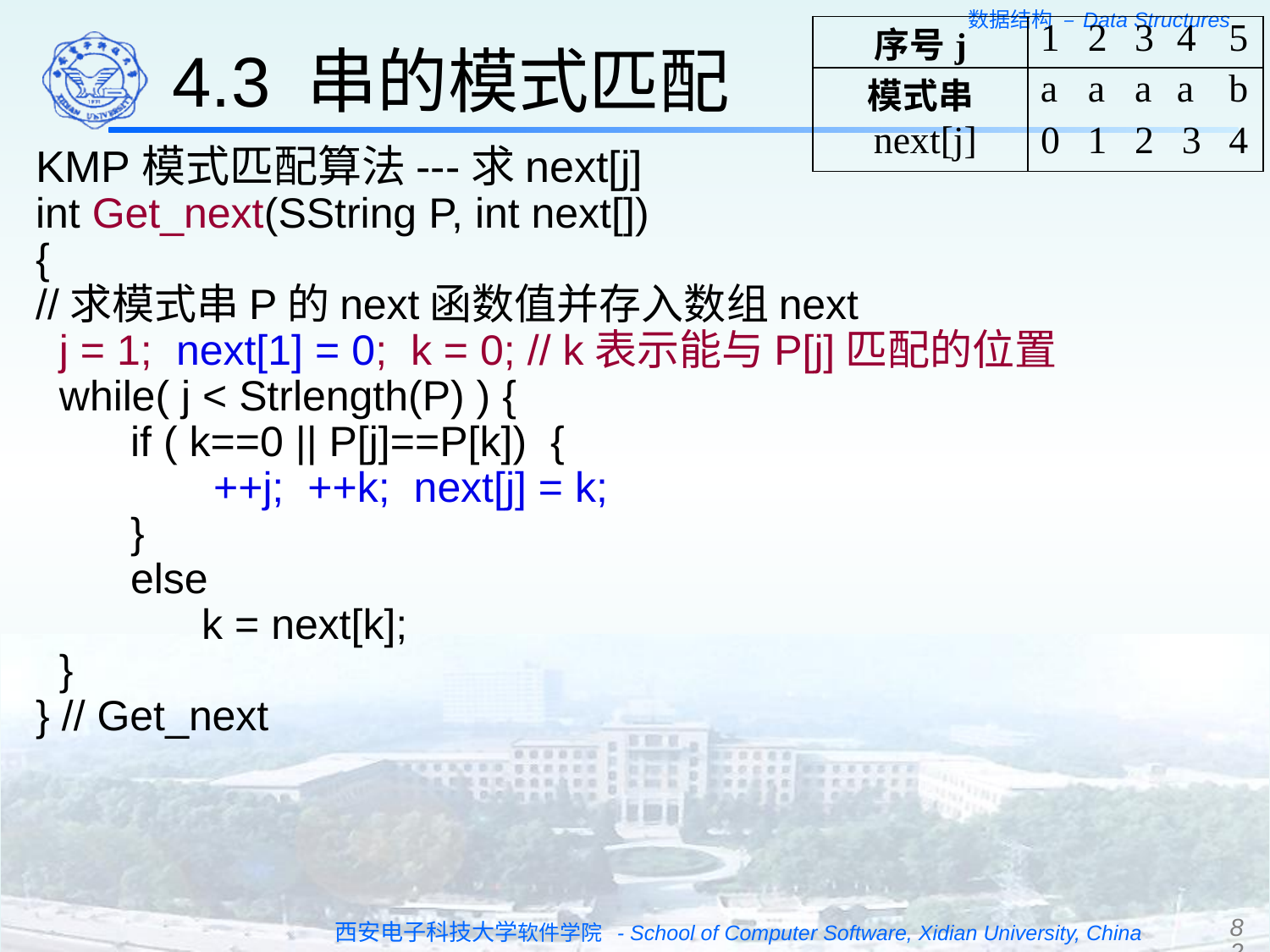

4.3 串的模式匹配
| 序号j | 1 | 2 | 3 | 4 | 5 |
| --- | --- | --- | --- | --- | --- |
| 模式串 | a | a | a | a | b |
| next[j] |  |  |  |  |  |
0
1
2
3
4
KMP模式匹配算法---求next[j]
int Get_next(SString P, int next[])
{
//求模式串P的next函数值并存入数组next
  j = 1;  next[1] = 0;  k = 0; // k表示能与P[j]匹配的位置
  while( j < Strlength(P) ) {
        if ( k==0 || P[j]==P[k])  {
               ++j;  ++k;  next[j] = k;
        }
        else
              k = next[k];
  }
} // Get_next
82